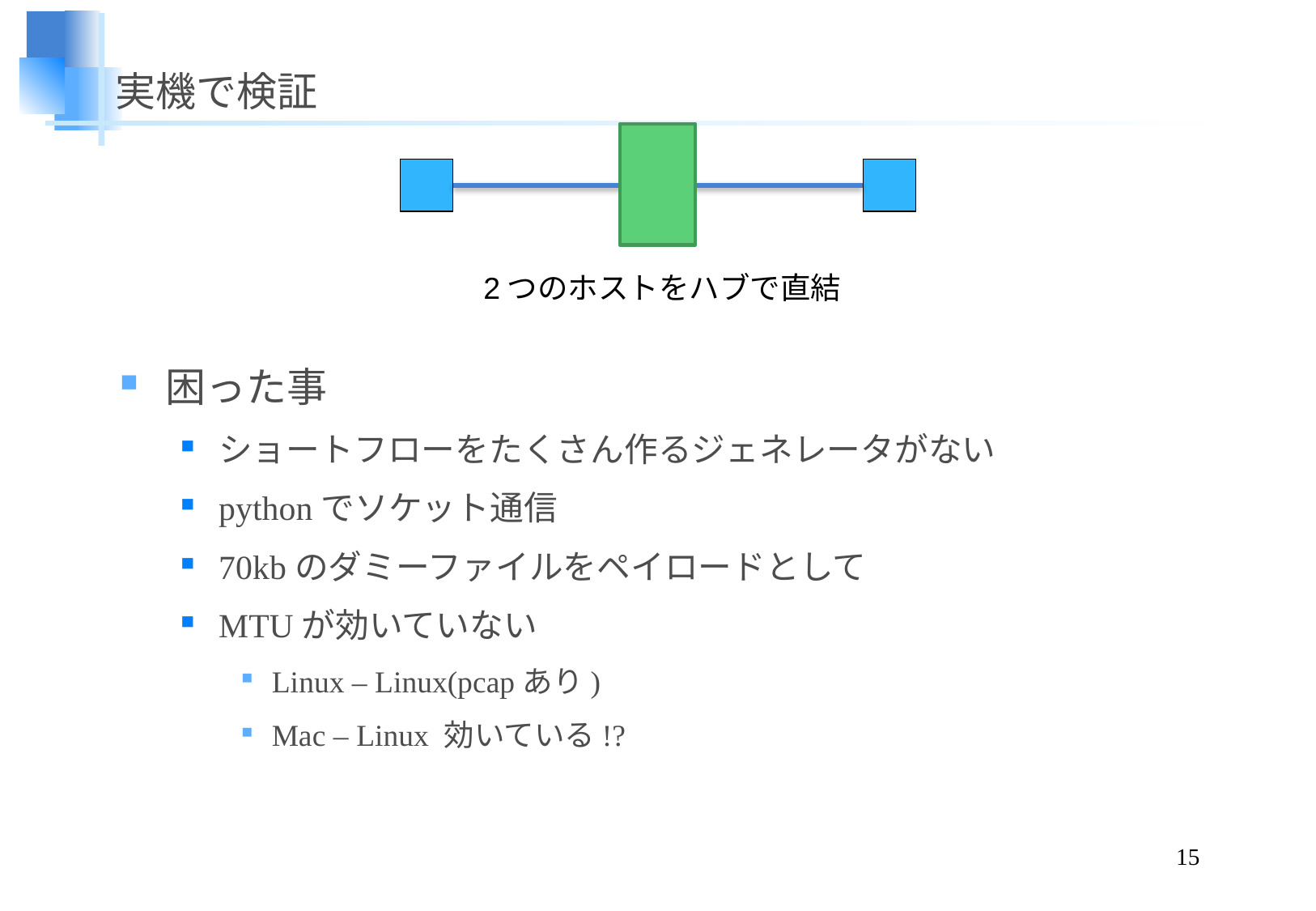

# 実機で検証

2つのホストをハブで直結
困った事
ショートフローをたくさん作るジェネレータがない
pythonでソケット通信
70kbのダミーファイルをペイロードとして
MTUが効いていない
Linux – Linux(pcapあり)
Mac – Linux 効いている!?
15